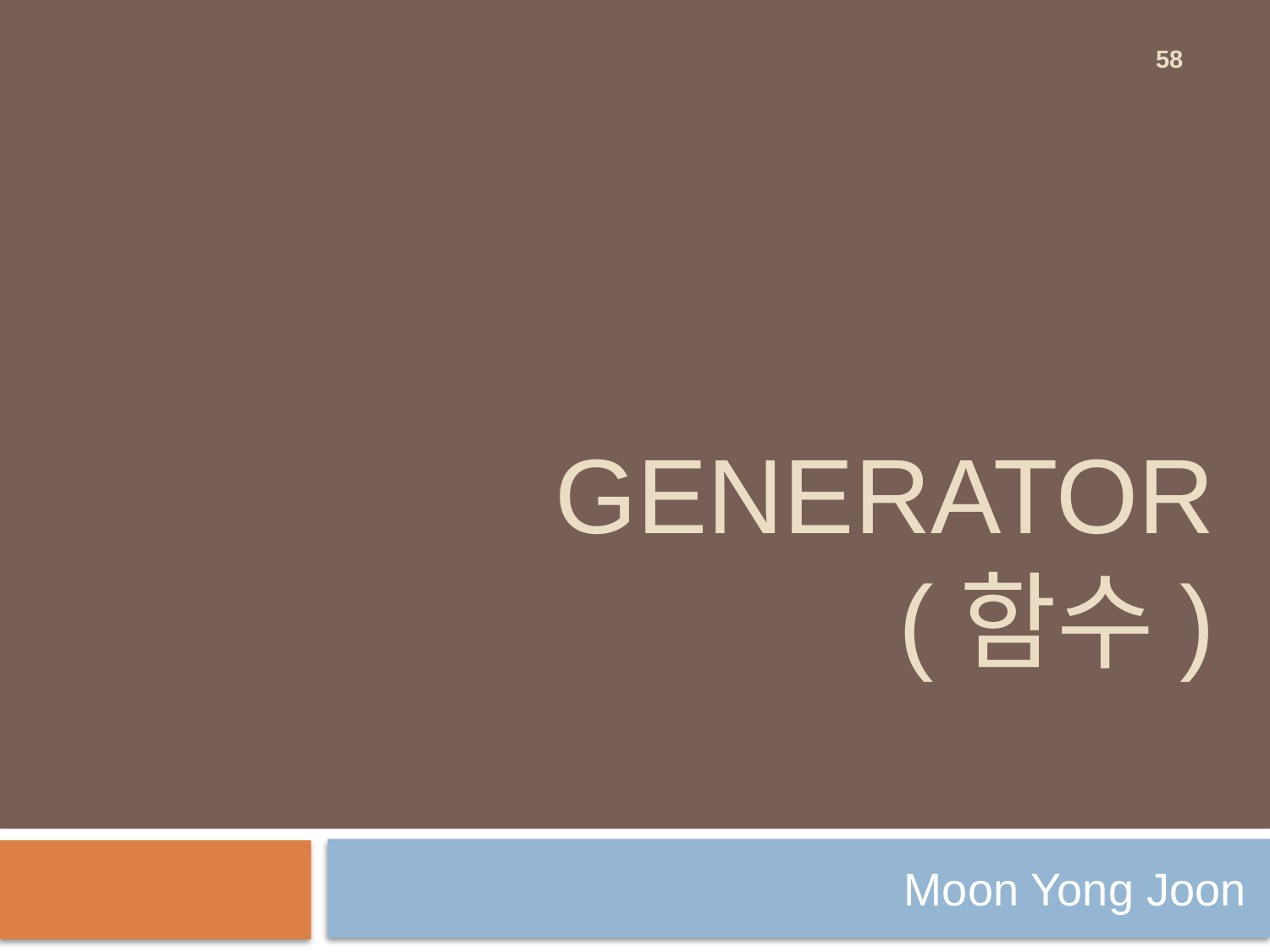

58
# generator (함수)
Moon Yong Joon